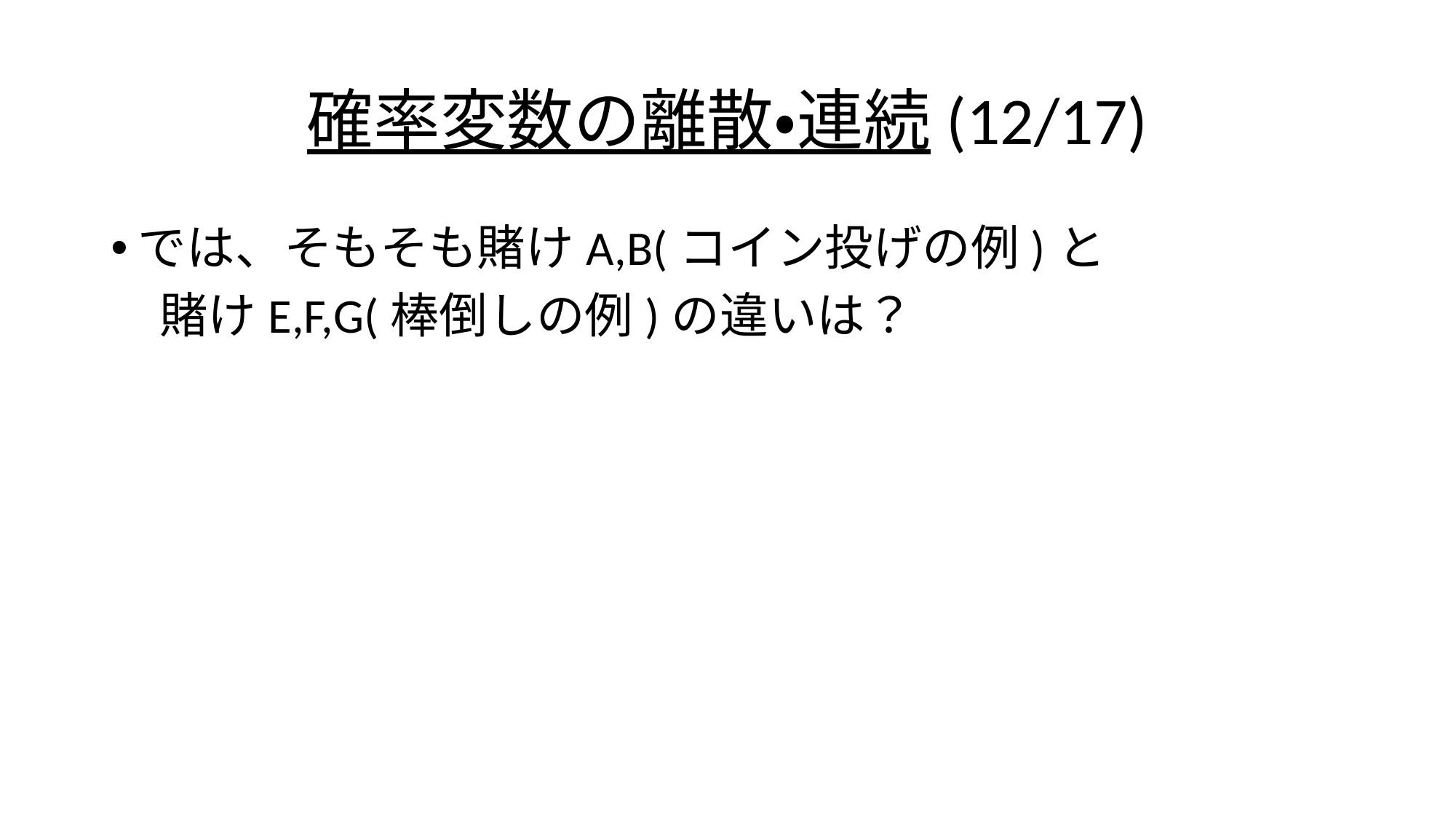

# 確率変数の離散・連続(12/17)
では、そもそも賭けA,B(コイン投げの例)と
　賭けE,F,G(棒倒しの例)の違いは？